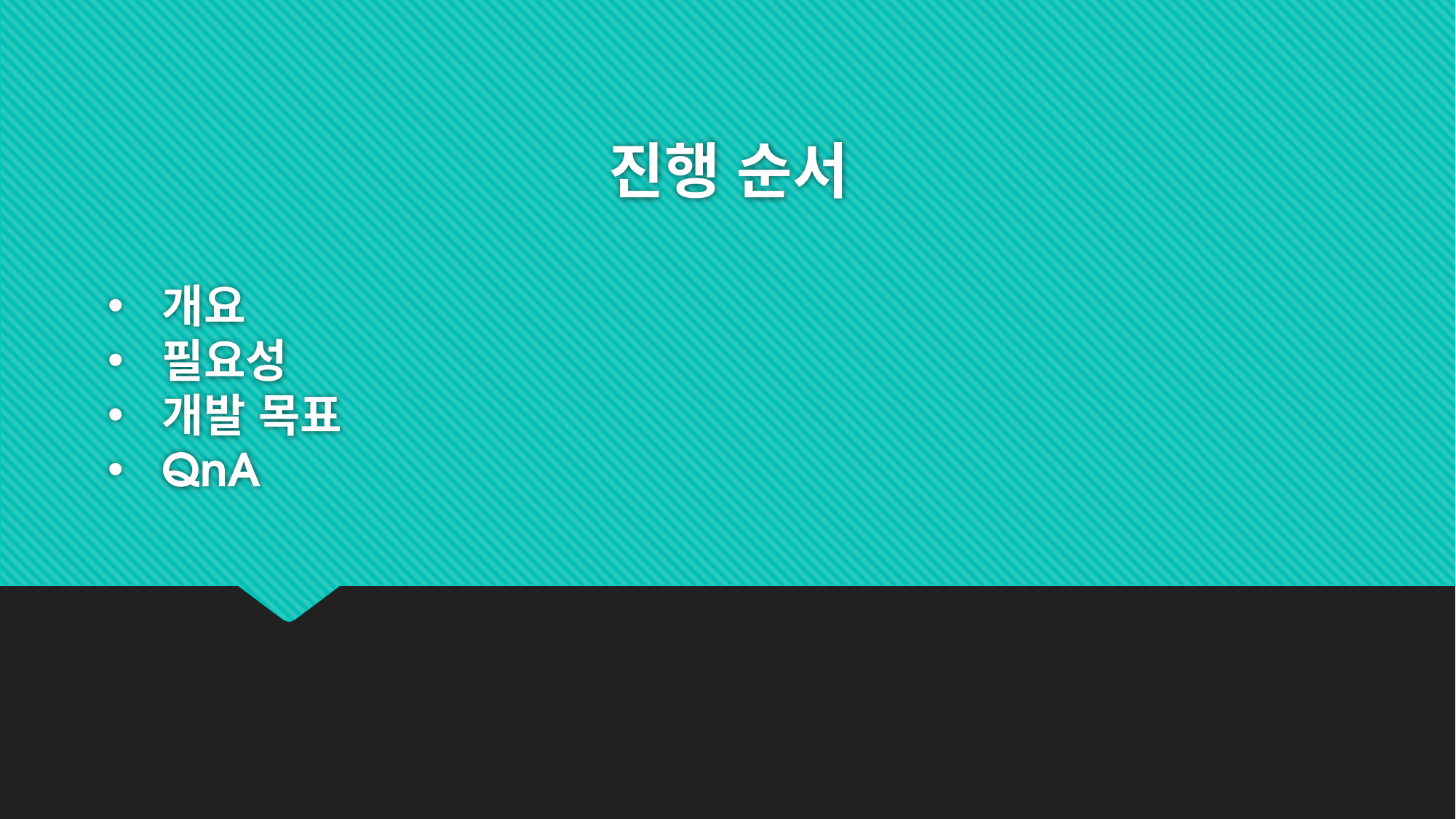

# 진행 순서
개요
필요성
개발 목표
QnA